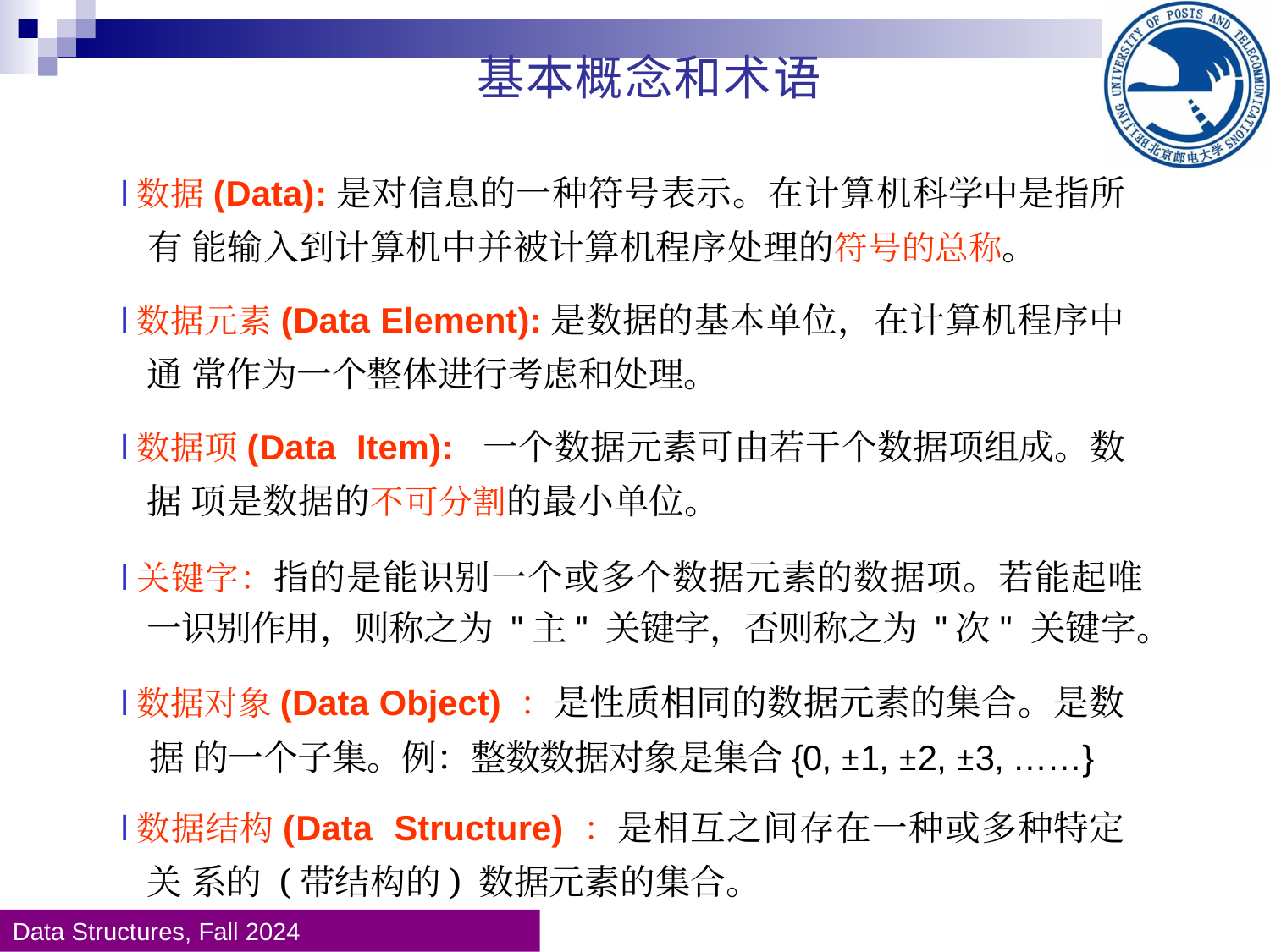

基本概念和术语

l数据(Data):是对信息的一种符号表示。在计算机科学中是指所有 能输入到计算机中并被计算机程序处理的符号的总称。
l数据元素(Data Element):是数据的基本单位，在计算机程序中通 常作为一个整体进行考虑和处理。
l数据项(Data  Item):  一个数据元素可由若干个数据项组成。数据 项是数据的不可分割的最小单位。
l关键字：指的是能识别一个或多个数据元素的数据项。若能起唯 一识别作用，则称之为 "主" 关键字，否则称之为 "次" 关键字。
l数据对象(Data Object) ：是性质相同的数据元素的集合。是数据 的一个子集。例：整数数据对象是集合{0, ±1, ±2, ±3, ……}

l数据结构(Data  Structure) ：是相互之间存在一种或多种特定关 系的 (带结构的) 数据元素的集合。